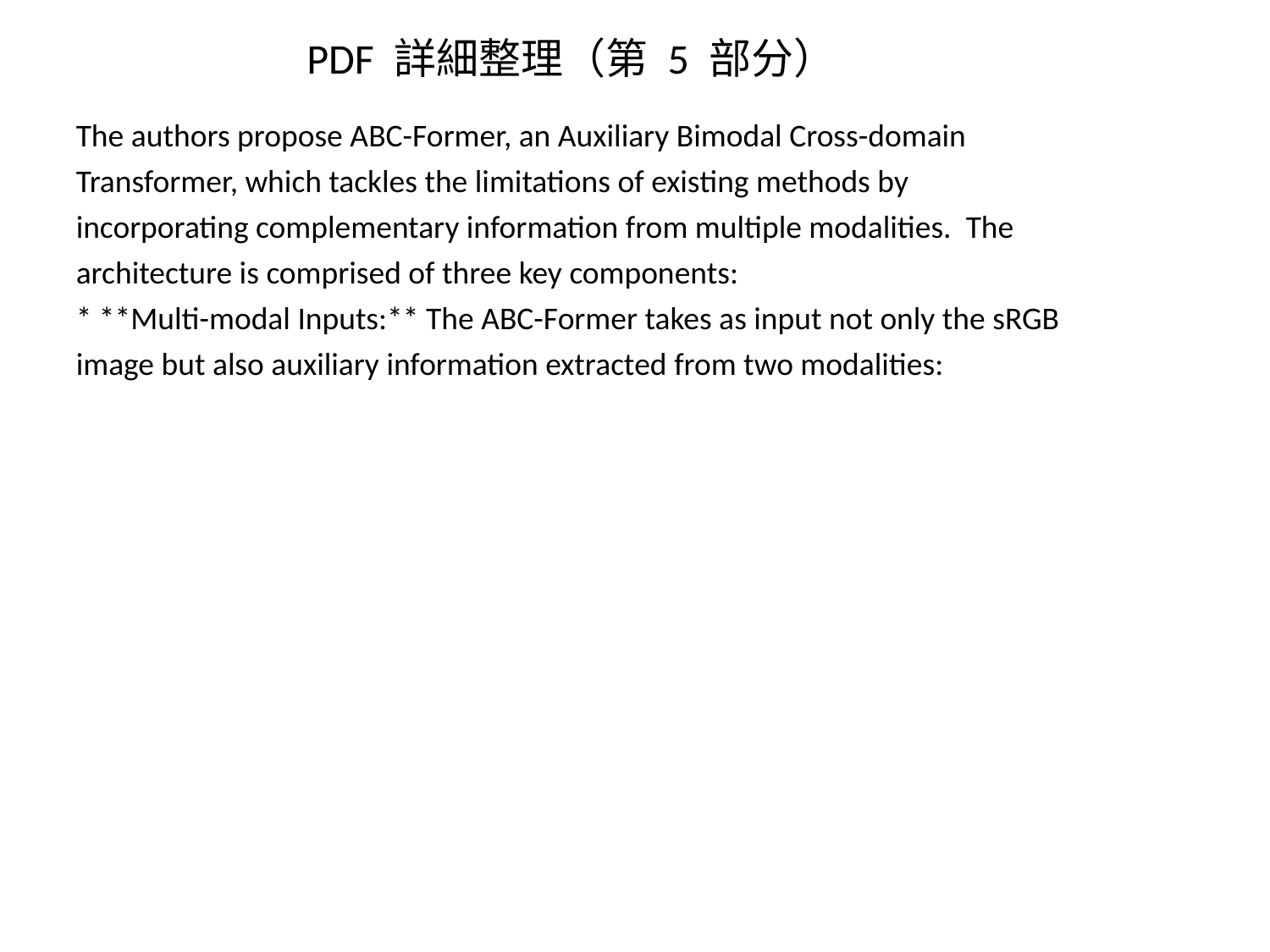

PDF 詳細整理（第 5 部分）

The authors propose ABC-Former, an Auxiliary Bimodal Cross-domain Transformer, which tackles the limitations of existing methods by incorporating complementary information from multiple modalities.  The architecture is comprised of three key components:
* **Multi-modal Inputs:** The ABC-Former takes as input not only the sRGB image but also auxiliary information extracted from two modalities: